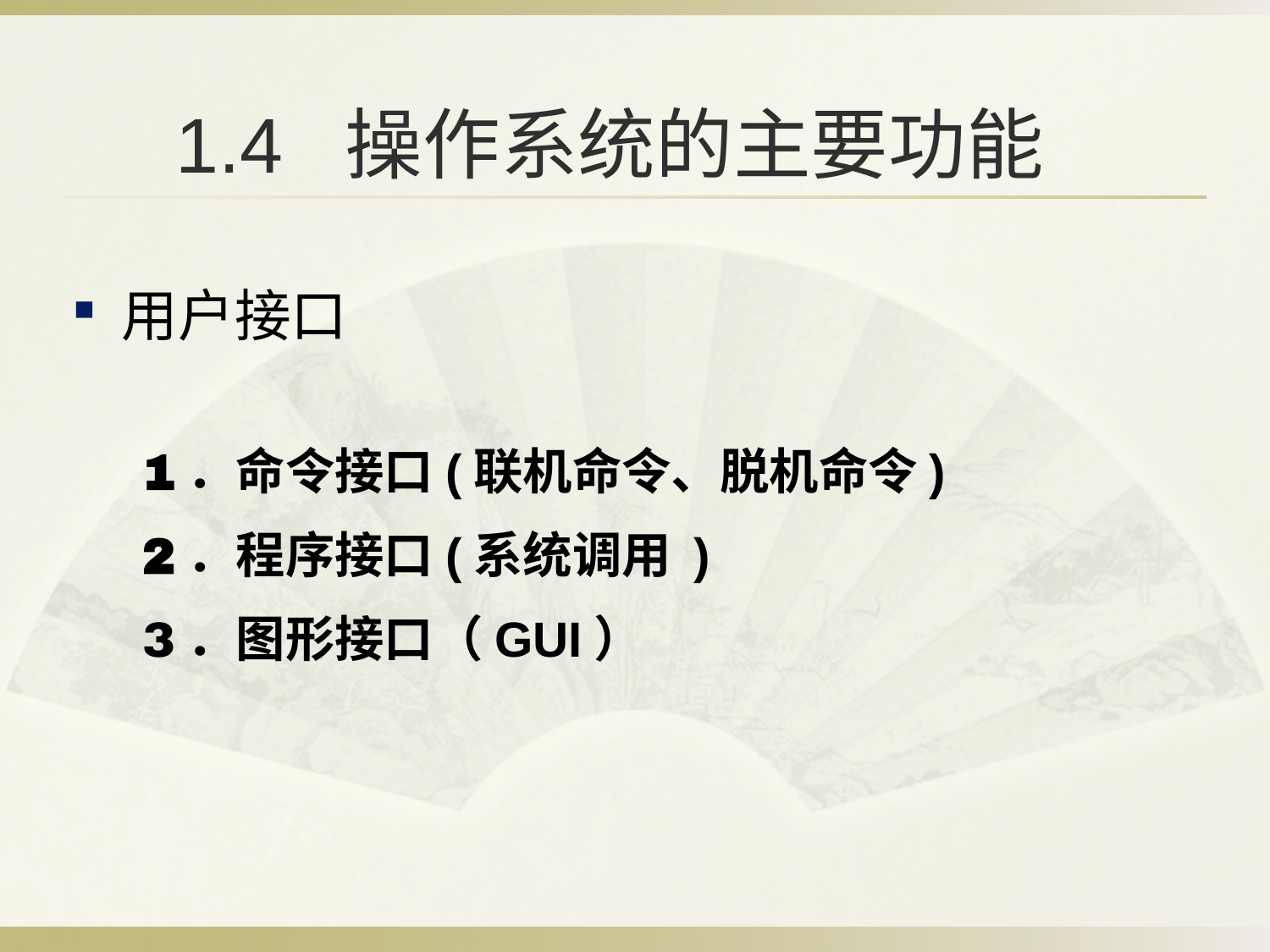

# 1.4  操作系统的主要功能
用户接口
1．命令接口(联机命令、脱机命令)
2．程序接口(系统调用 )
3．图形接口（GUI）
51